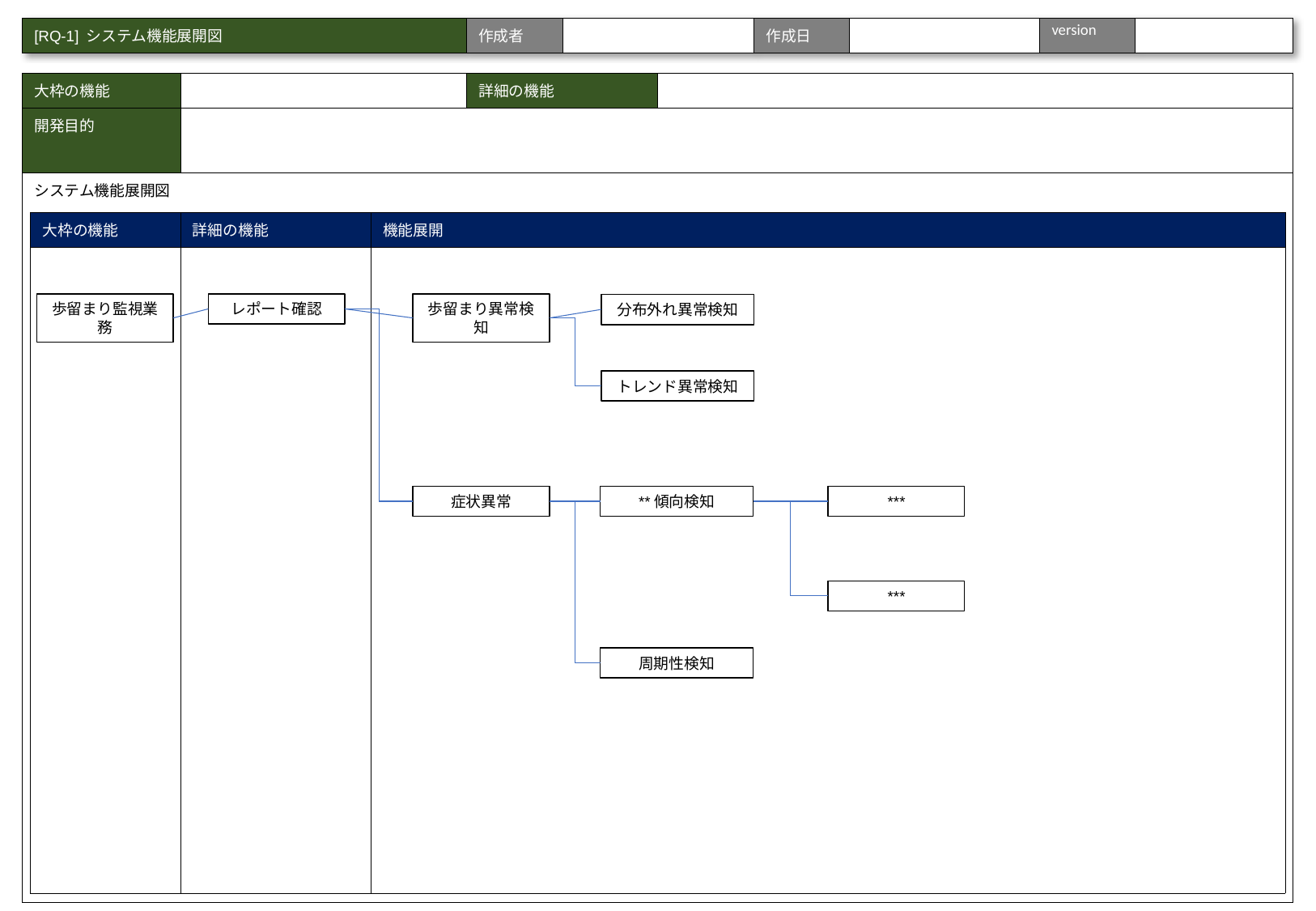

歩留まり監視業務
レポート確認
歩留まり異常検知
分布外れ異常検知
トレンド異常検知
症状異常
**傾向検知
***
***
周期性検知